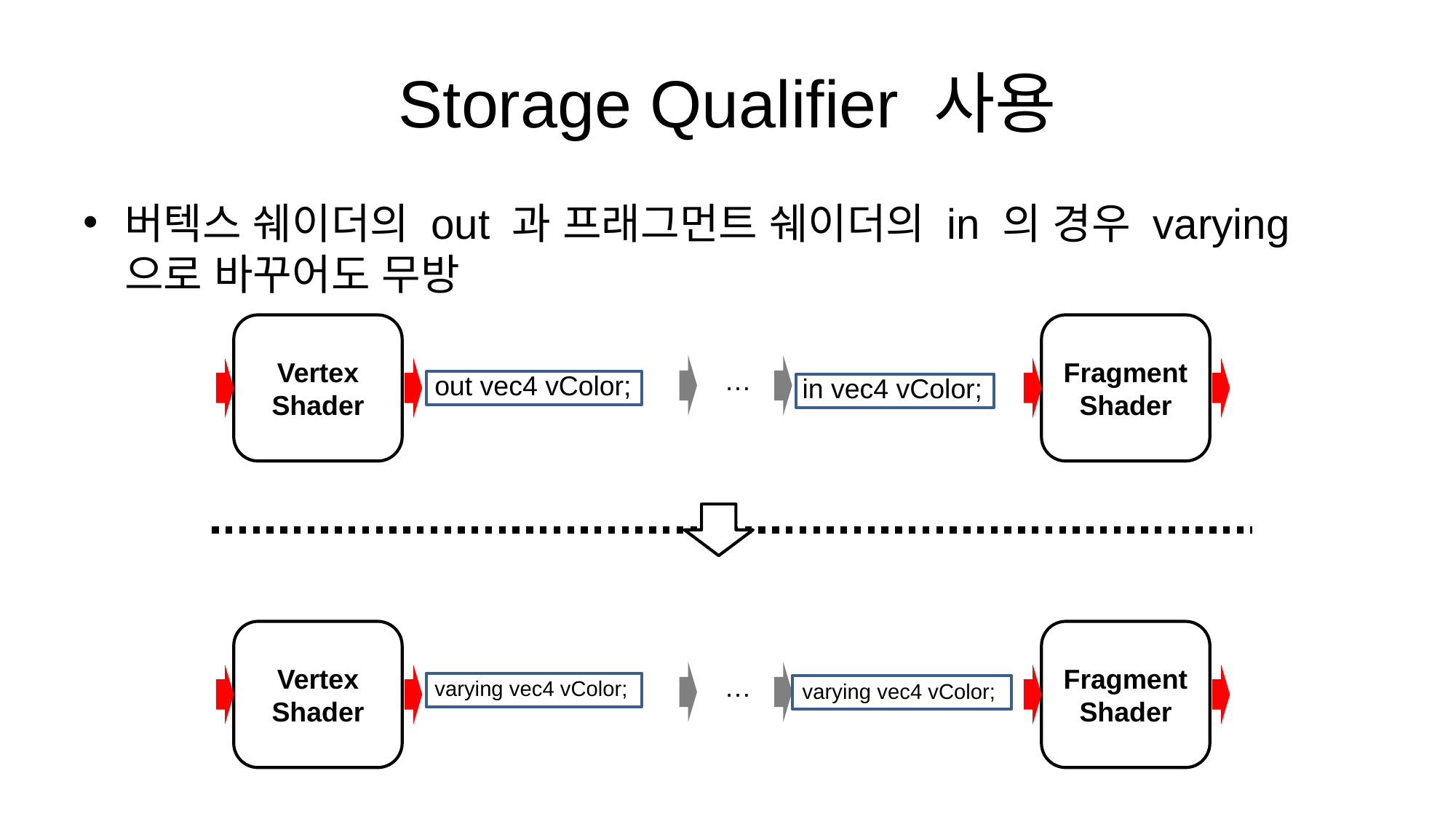

# Storage Qualifier 사용
버텍스 쉐이더의 out 과 프래그먼트 쉐이더의 in 의 경우 varying 으로 바꾸어도 무방
Vertex Shader

Fragment Shader

…
out vec4 vColor;
in vec4 vColor;

Vertex Shader

Fragment Shader

…
varying vec4 vColor;
varying vec4 vColor;